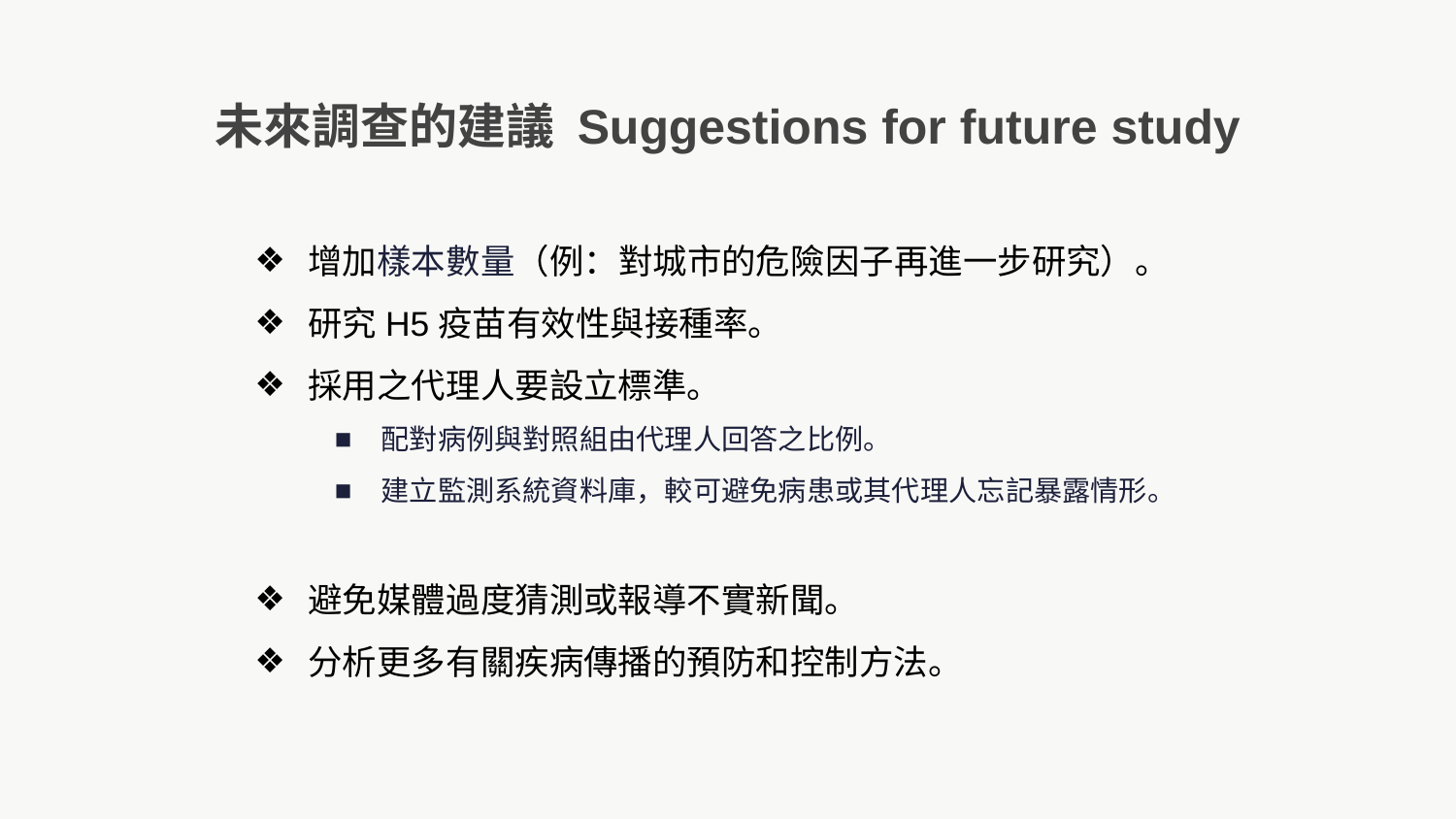

# 未來調查的建議 Suggestions for future study
增加樣本數量（例：對城市的危險因子再進一步研究）。
研究H5疫苗有效性與接種率。
採用之代理人要設立標準。
配對病例與對照組由代理人回答之比例。
建立監測系統資料庫，較可避免病患或其代理人忘記暴露情形。

避免媒體過度猜測或報導不實新聞。
分析更多有關疾病傳播的預防和控制方法。